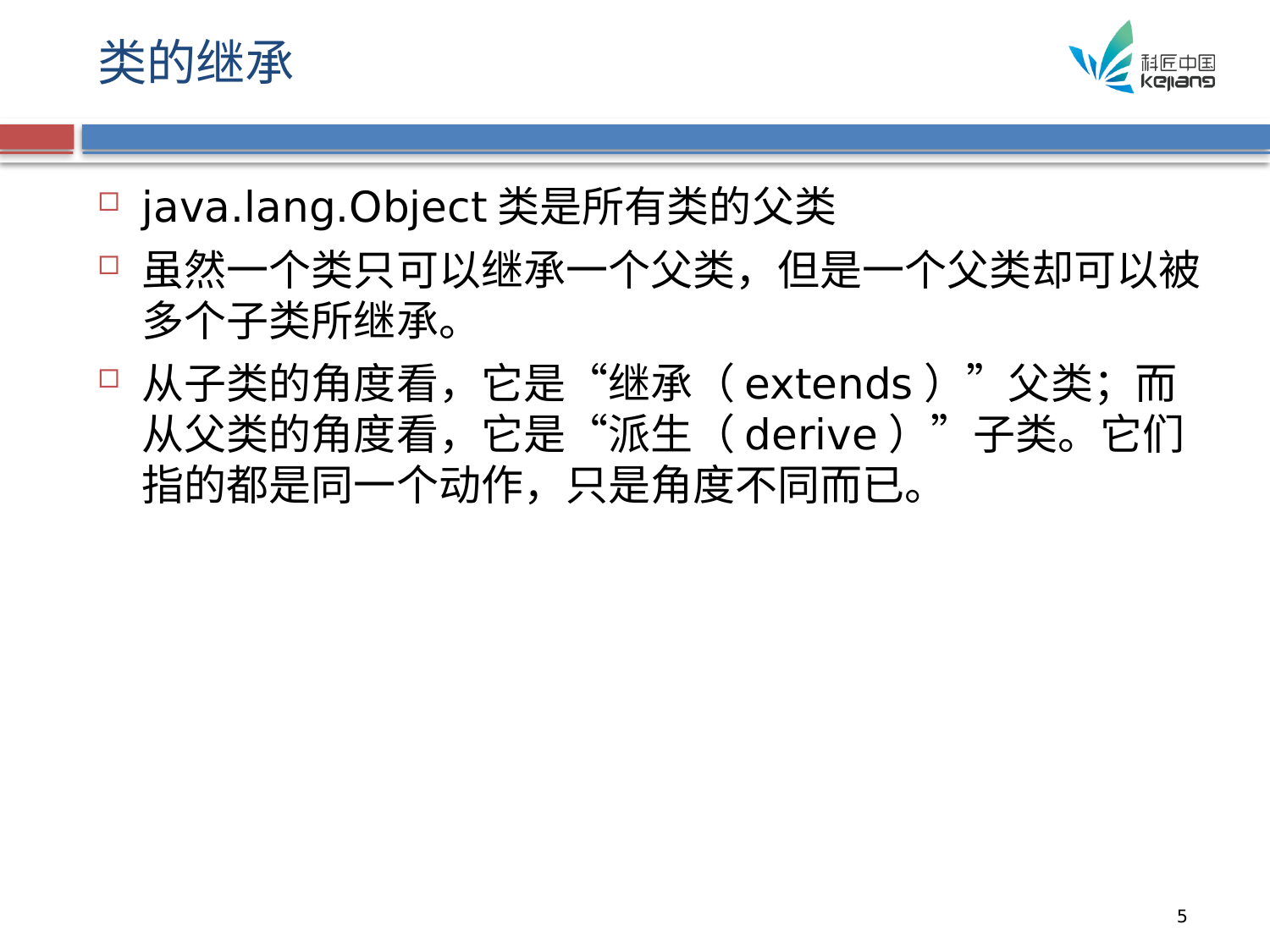

# 类的继承
java.lang.Object类是所有类的父类
虽然一个类只可以继承一个父类，但是一个父类却可以被多个子类所继承。
从子类的角度看，它是“继承（extends）”父类；而从父类的角度看，它是“派生（derive）”子类。它们指的都是同一个动作，只是角度不同而已。
5